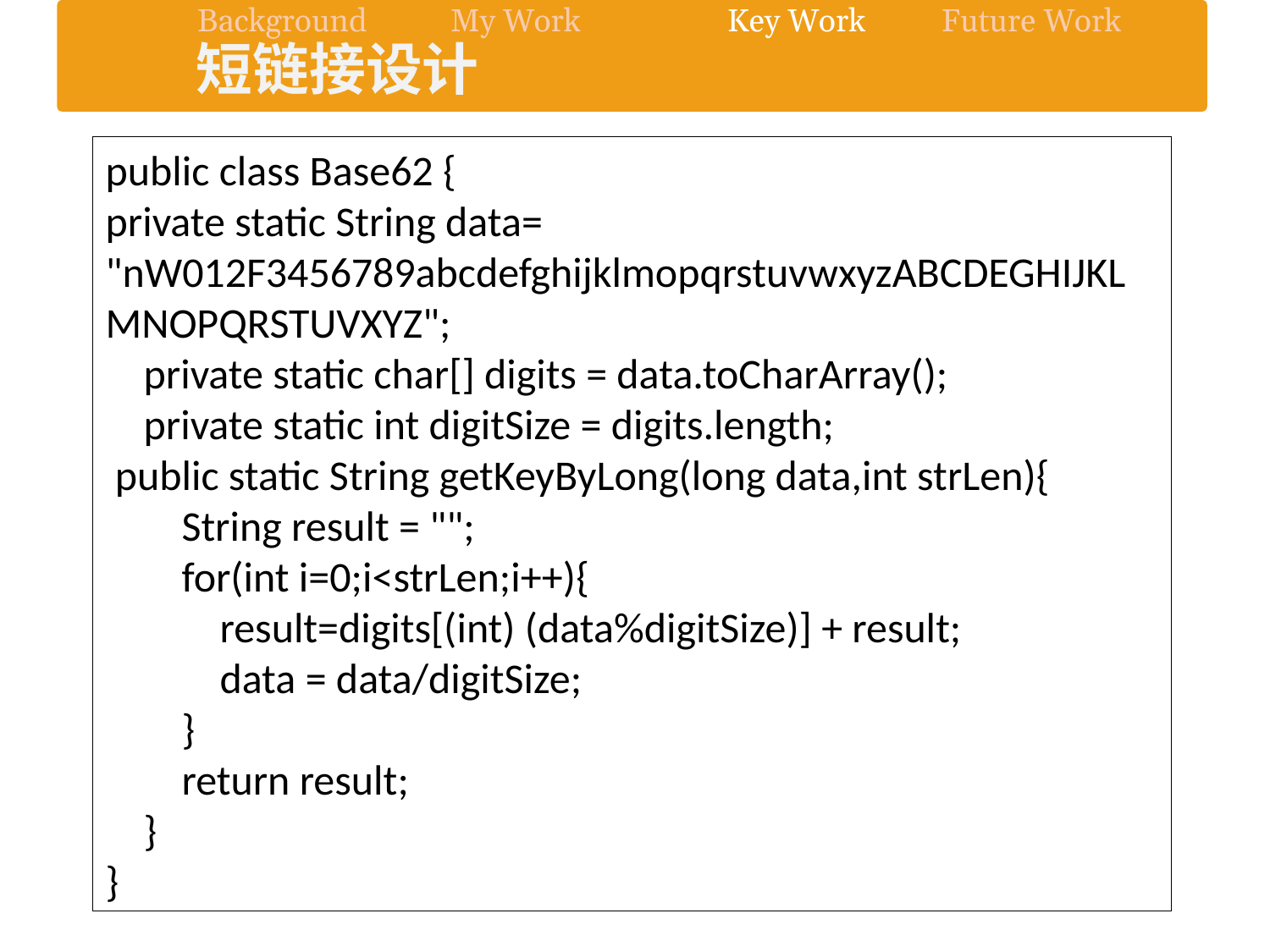

Background
My Work
Key Work
Future Work
短链接设计
public class Base62 {
private static String data= "nW012F3456789abcdefghijklmopqrstuvwxyzABCDEGHIJKLMNOPQRSTUVXYZ";
    private static char[] digits = data.toCharArray();
    private static int digitSize = digits.length;
 public static String getKeyByLong(long data,int strLen){
        String result = "";
        for(int i=0;i<strLen;i++){
            result=digits[(int) (data%digitSize)] + result;
            data = data/digitSize;
        }
        return result;
    }
}